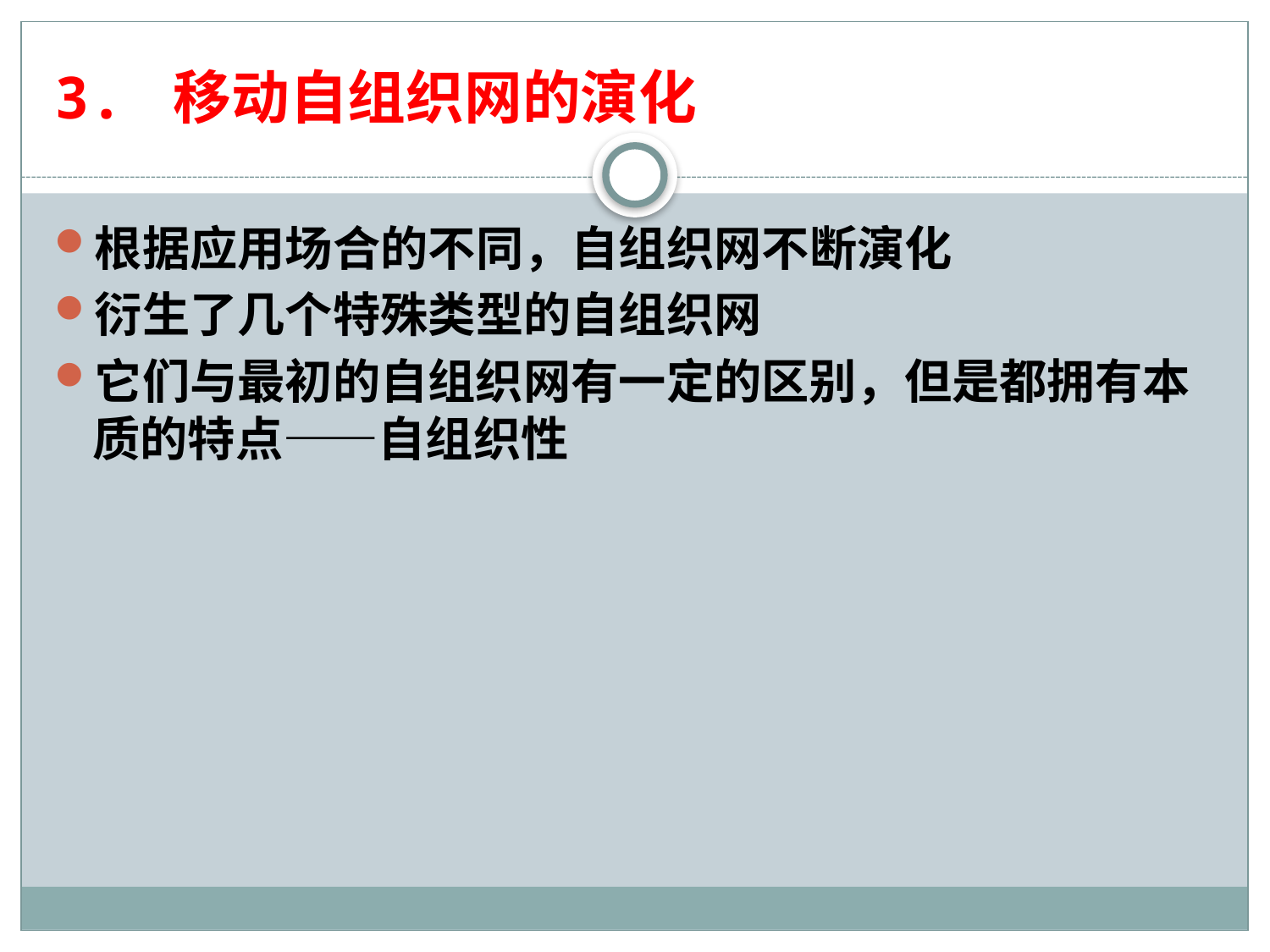

# 3. 移动自组织网的演化
根据应用场合的不同，自组织网不断演化
衍生了几个特殊类型的自组织网
它们与最初的自组织网有一定的区别，但是都拥有本质的特点——自组织性